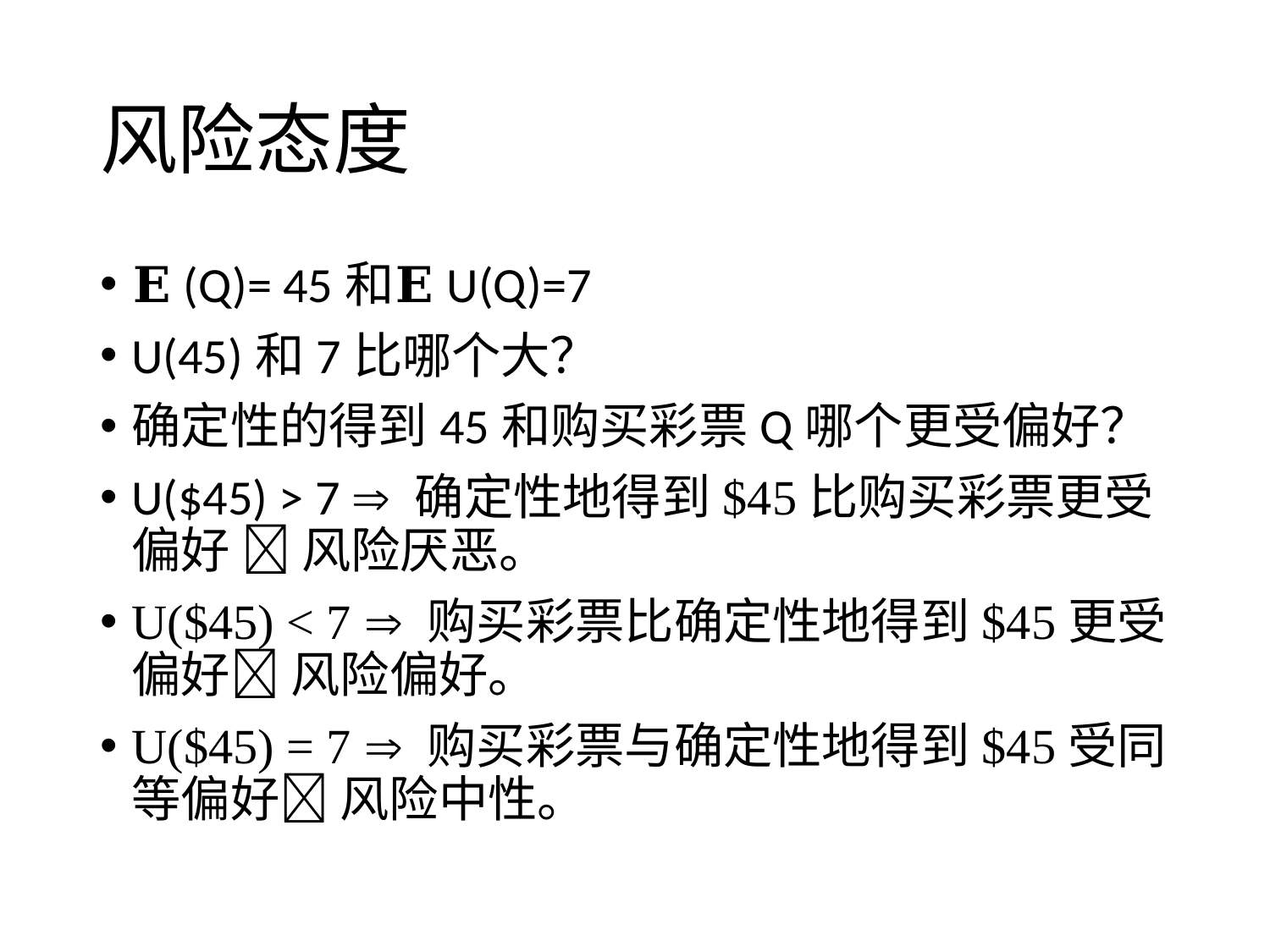

# 风险态度
𝐄 (Q)= 45和𝐄U(Q)=7
U(45)和7比哪个大？
确定性的得到45和购买彩票Q哪个更受偏好？
U($45) > 7 ⇒ 确定性地得到$45比购买彩票更受偏好 ⇒ 风险厌恶。
U($45) < 7 ⇒ 购买彩票比确定性地得到$45更受偏好⇒ 风险偏好。
U($45) = 7 ⇒ 购买彩票与确定性地得到$45受同等偏好⇒ 风险中性。